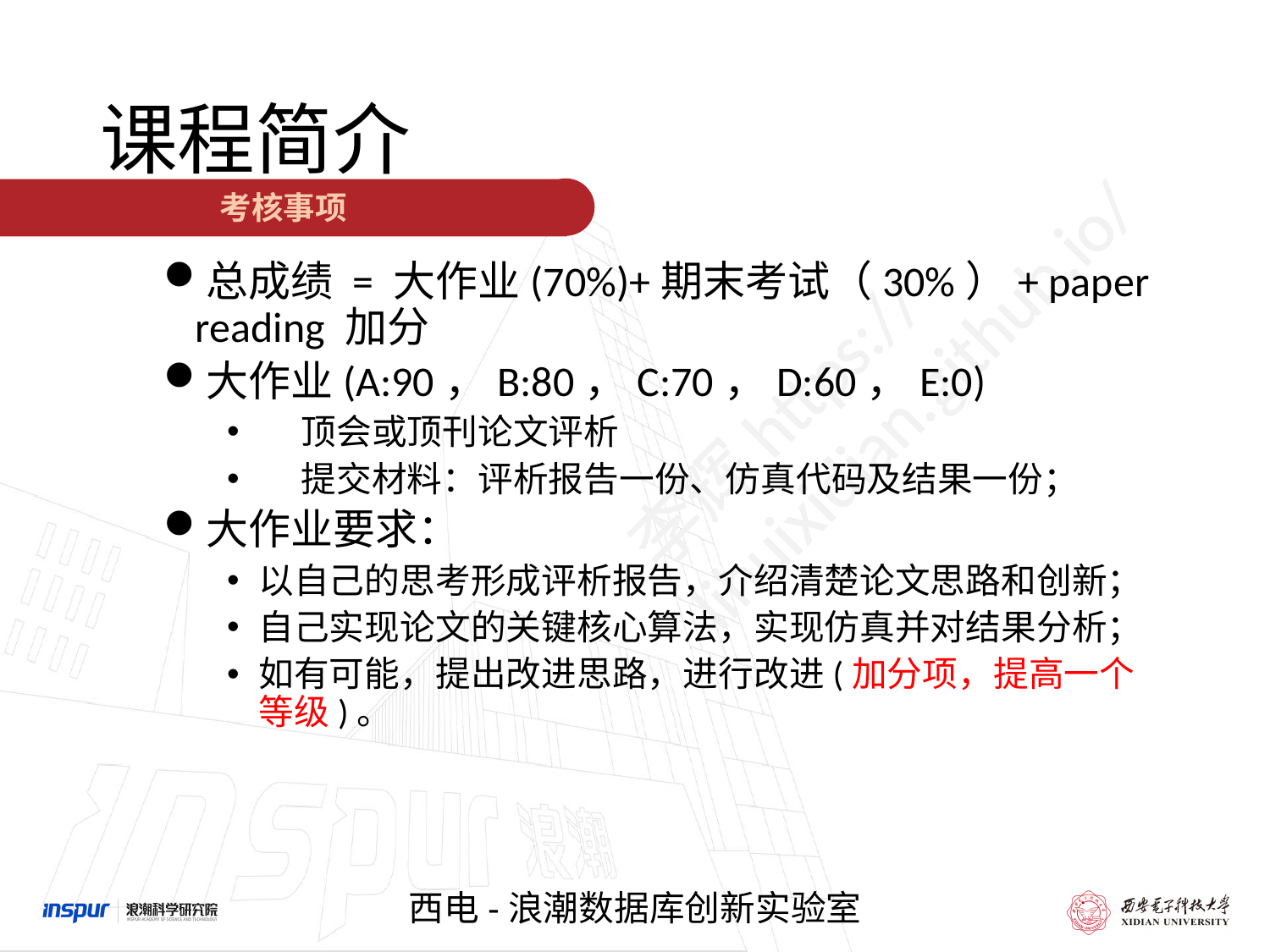

# 课程简介

考核事项
总成绩 = 大作业(70%)+期末考试（30%）+ paper reading 加分
大作业(A:90，B:80，C:70，D:60，E:0)
顶会或顶刊论文评析
提交材料：评析报告一份、仿真代码及结果一份；
大作业要求：
以自己的思考形成评析报告，介绍清楚论文思路和创新；
自己实现论文的关键核心算法，实现仿真并对结果分析；
如有可能，提出改进思路，进行改进(加分项，提高一个等级)。
4